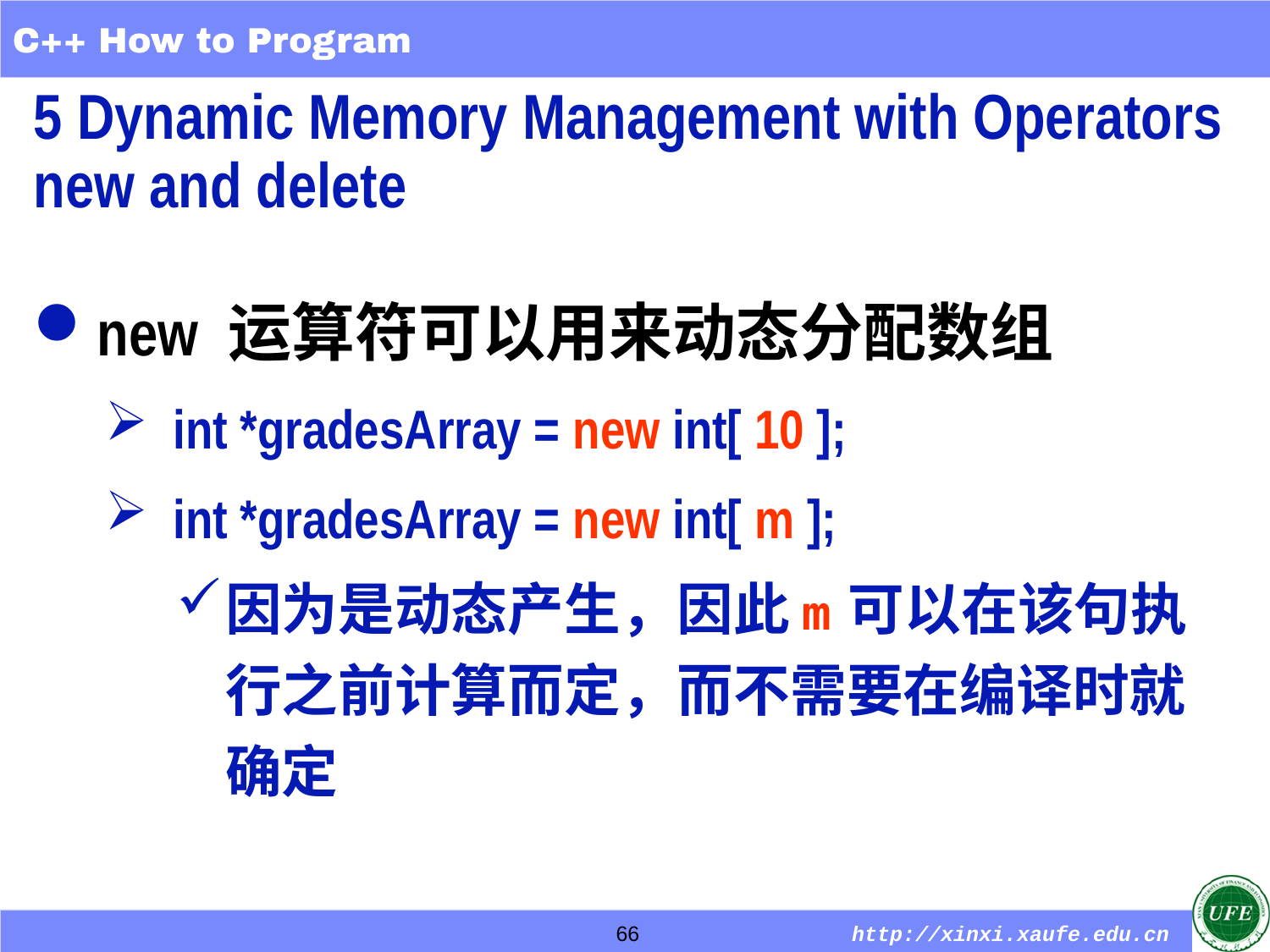

5 Dynamic Memory Management with Operators new and delete
new 运算符可以用来动态分配数组
 int *gradesArray = new int[ 10 ];
 int *gradesArray = new int[ m ];
因为是动态产生，因此m可以在该句执行之前计算而定，而不需要在编译时就确定
66